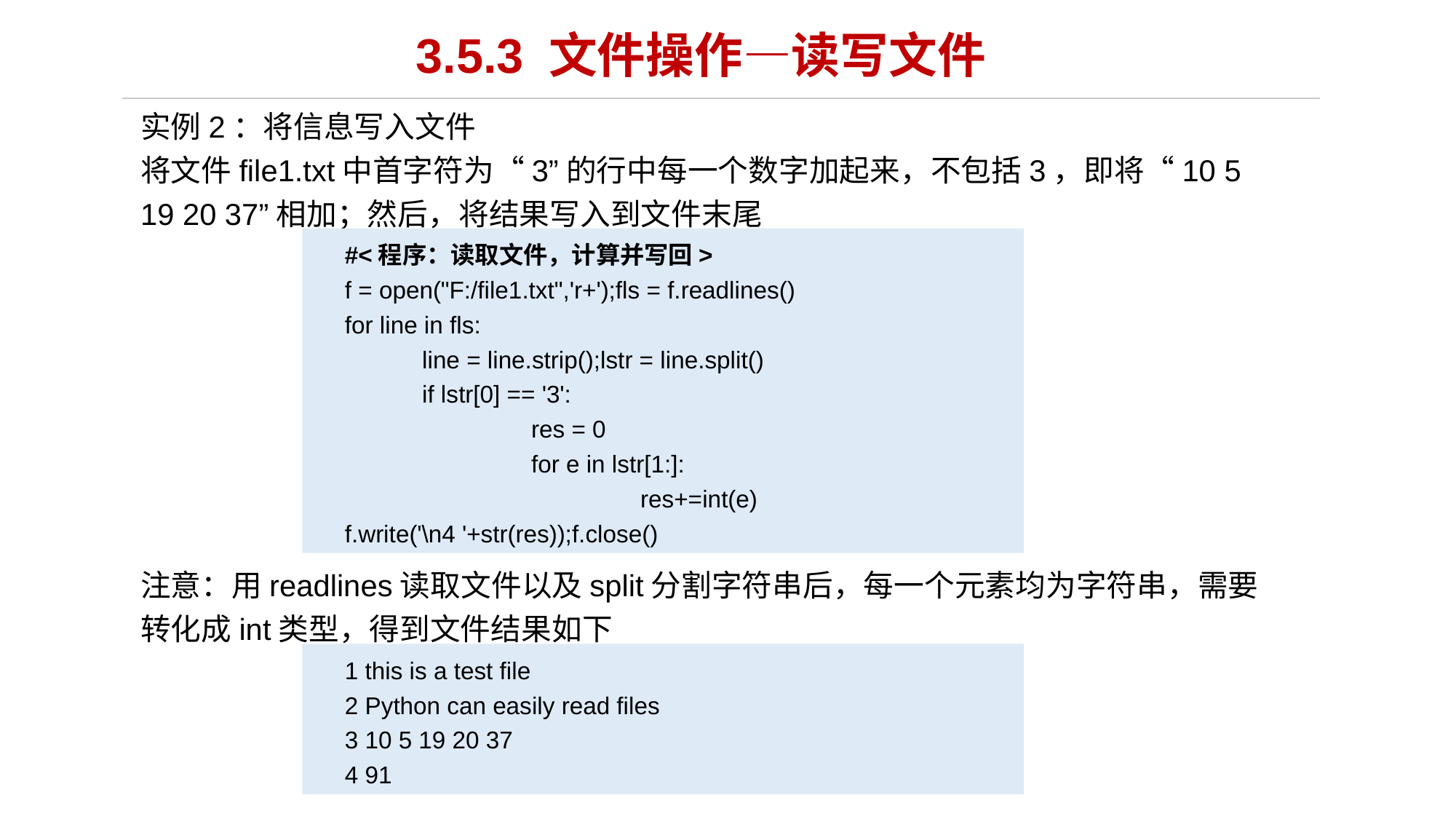

3.5.3 文件操作—读写文件
实例2：将信息写入文件
将文件file1.txt中首字符为“3”的行中每一个数字加起来，不包括3，即将“10 5 19 20 37”相加；然后，将结果写入到文件末尾

注意：用readlines读取文件以及split分割字符串后，每一个元素均为字符串，需要转化成int类型，得到文件结果如下
#<程序：读取文件，计算并写回>
f = open("F:/file1.txt",'r+');fls = f.readlines()
for line in fls:
	line = line.strip();lstr = line.split()
	if lstr[0] == '3':
		res = 0
		for e in lstr[1:]:
			res+=int(e)
f.write('\n4 '+str(res));f.close()
1 this is a test file
2 Python can easily read files
3 10 5 19 20 37
4 91